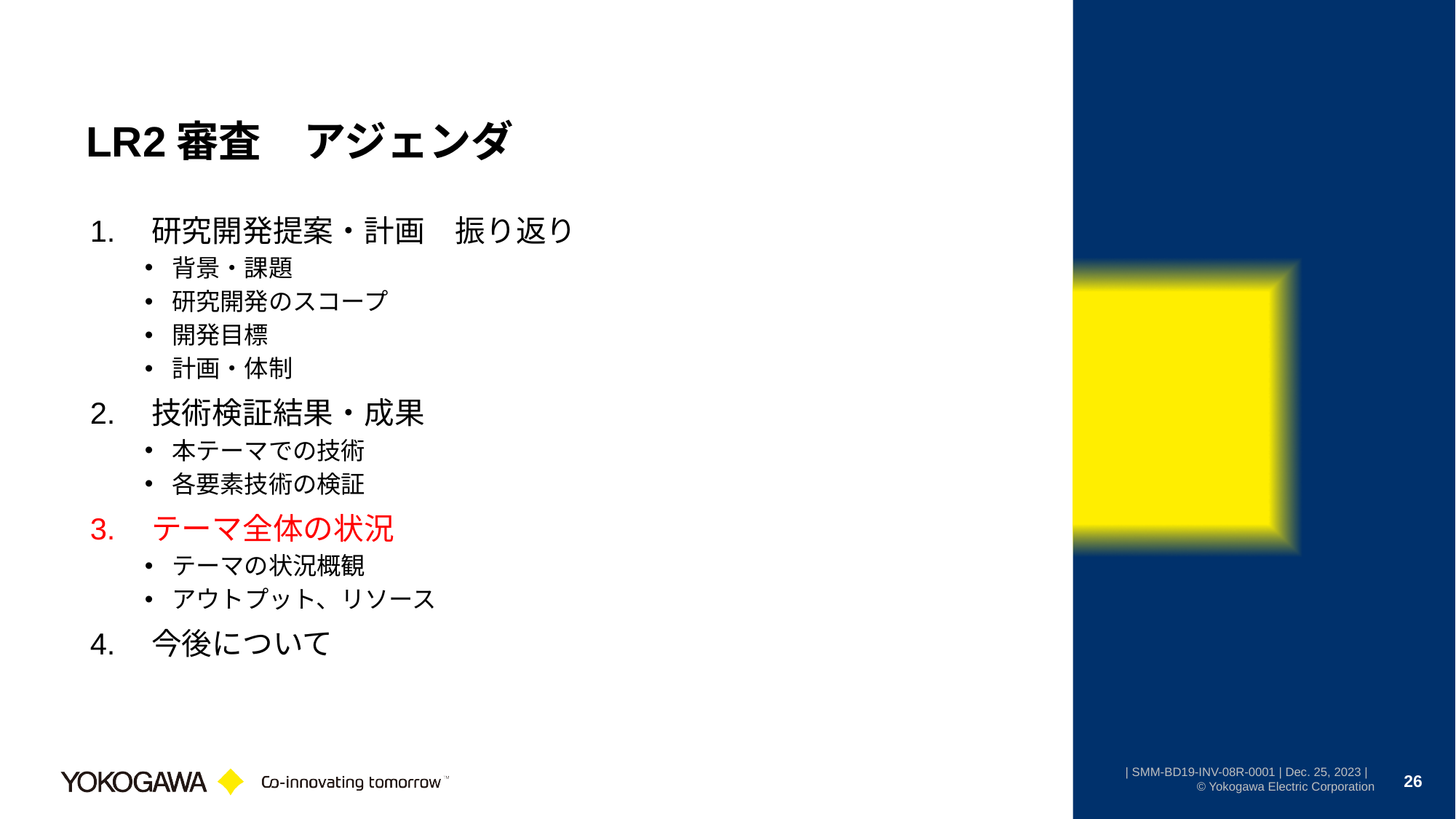

# LR2審査　アジェンダ
研究開発提案・計画　振り返り
背景・課題
研究開発のスコープ
開発目標
計画・体制
技術検証結果・成果
本テーマでの技術
各要素技術の検証
テーマ全体の状況
テーマの状況概観
アウトプット、リソース
今後について
26